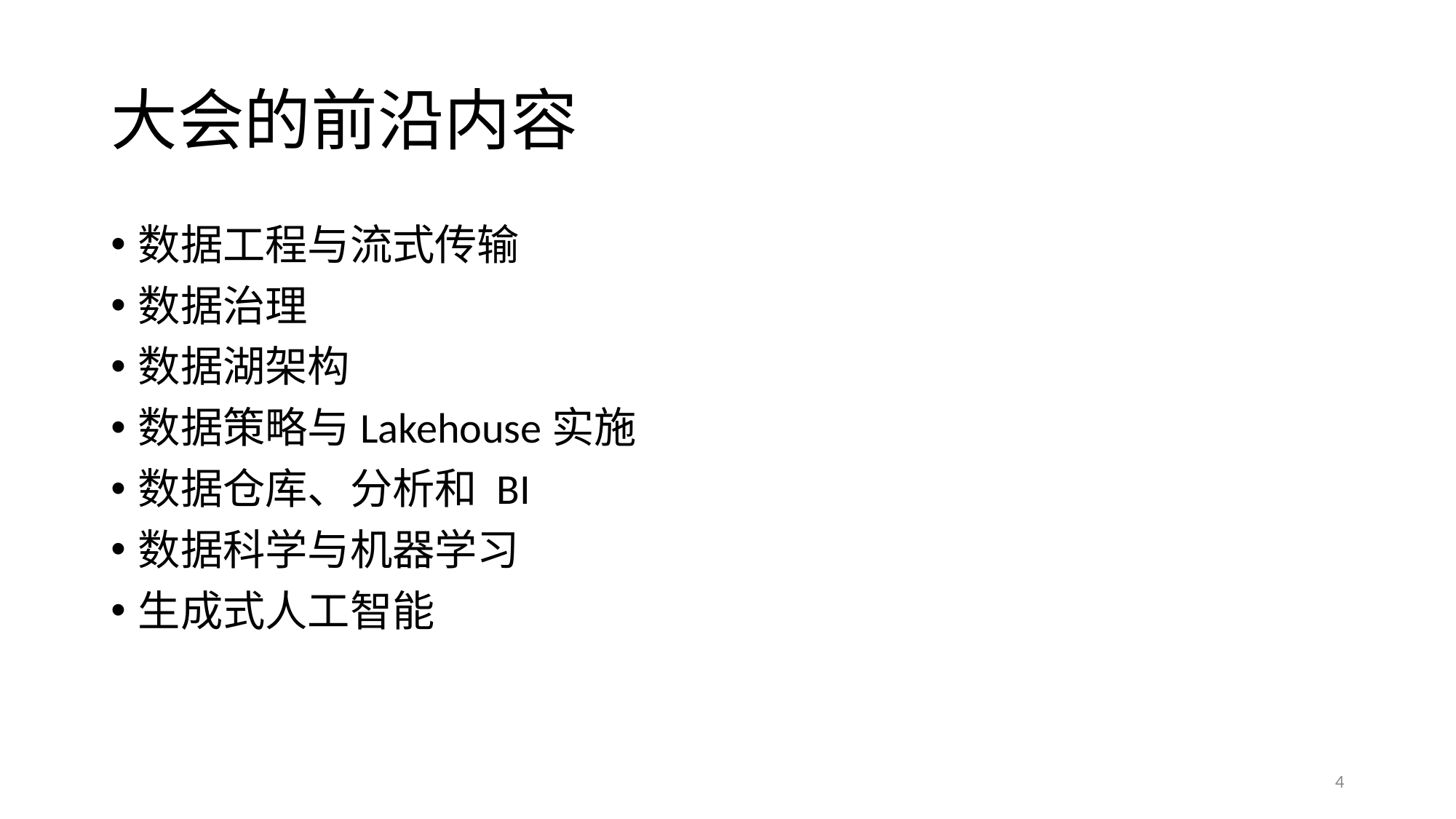

# 大会的前沿内容
数据工程与流式传输
数据治理
数据湖架构
数据策略与Lakehouse实施
数据仓库、分析和 BI
数据科学与机器学习
生成式人工智能

4